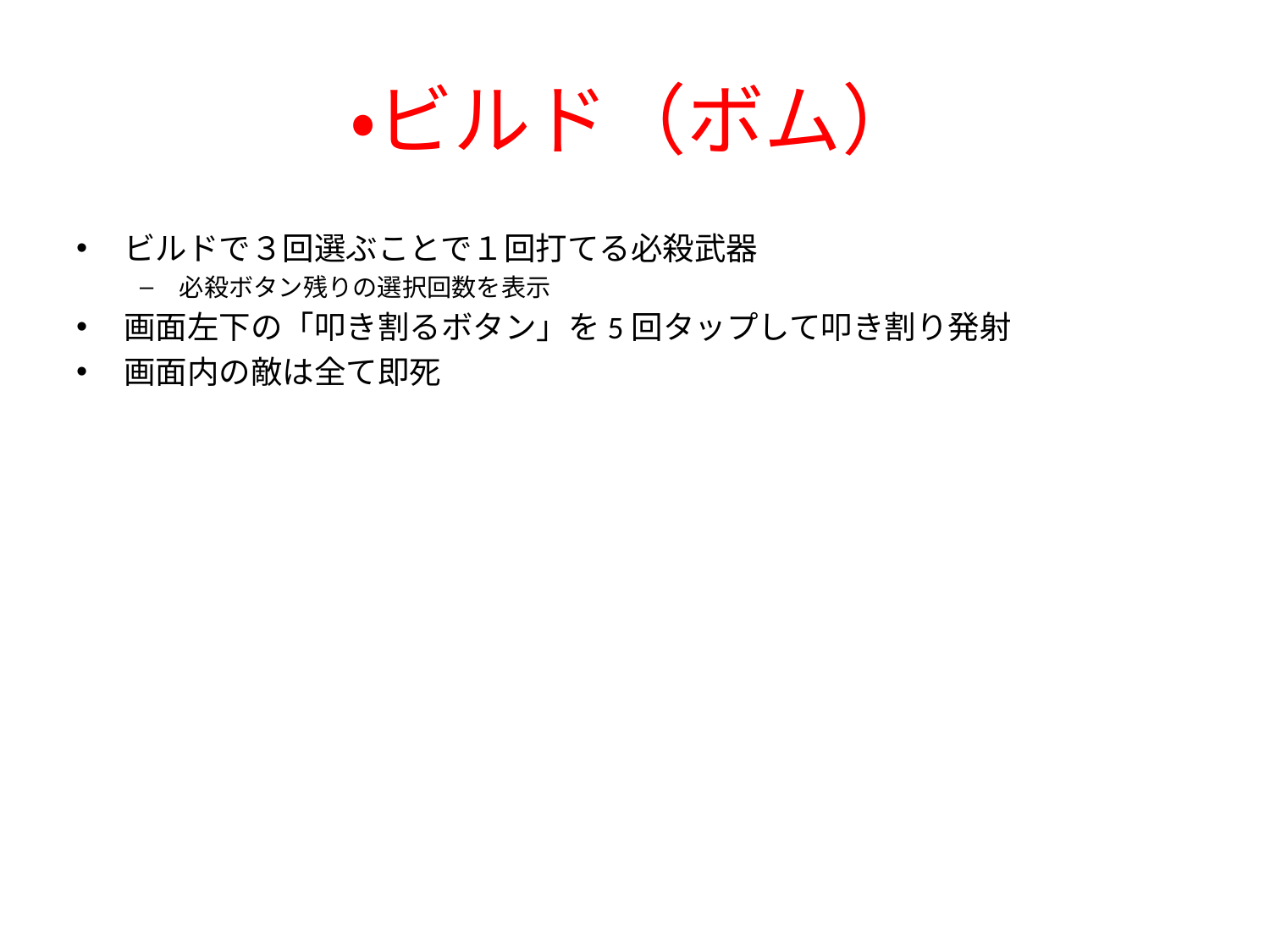

# ・ビルド（ボム）
ビルドで３回選ぶことで１回打てる必殺武器
必殺ボタン残りの選択回数を表示
画面左下の「叩き割るボタン」を5回タップして叩き割り発射
画面内の敵は全て即死